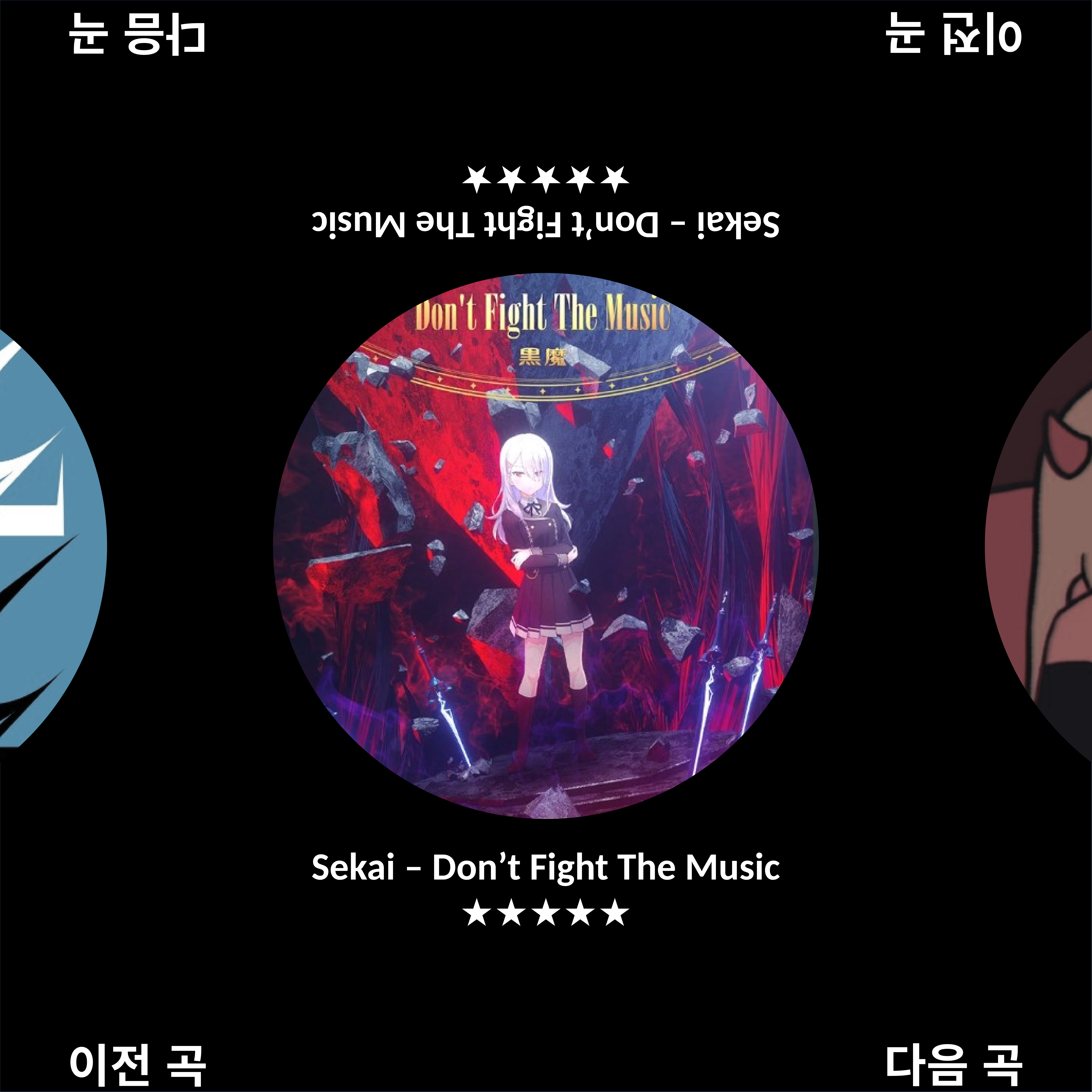

이전 곡
다음 곡
Sekai – Don’t Fight The Music
★★★★★

Sekai – Don’t Fight The Music
★★★★★
다음 곡
이전 곡